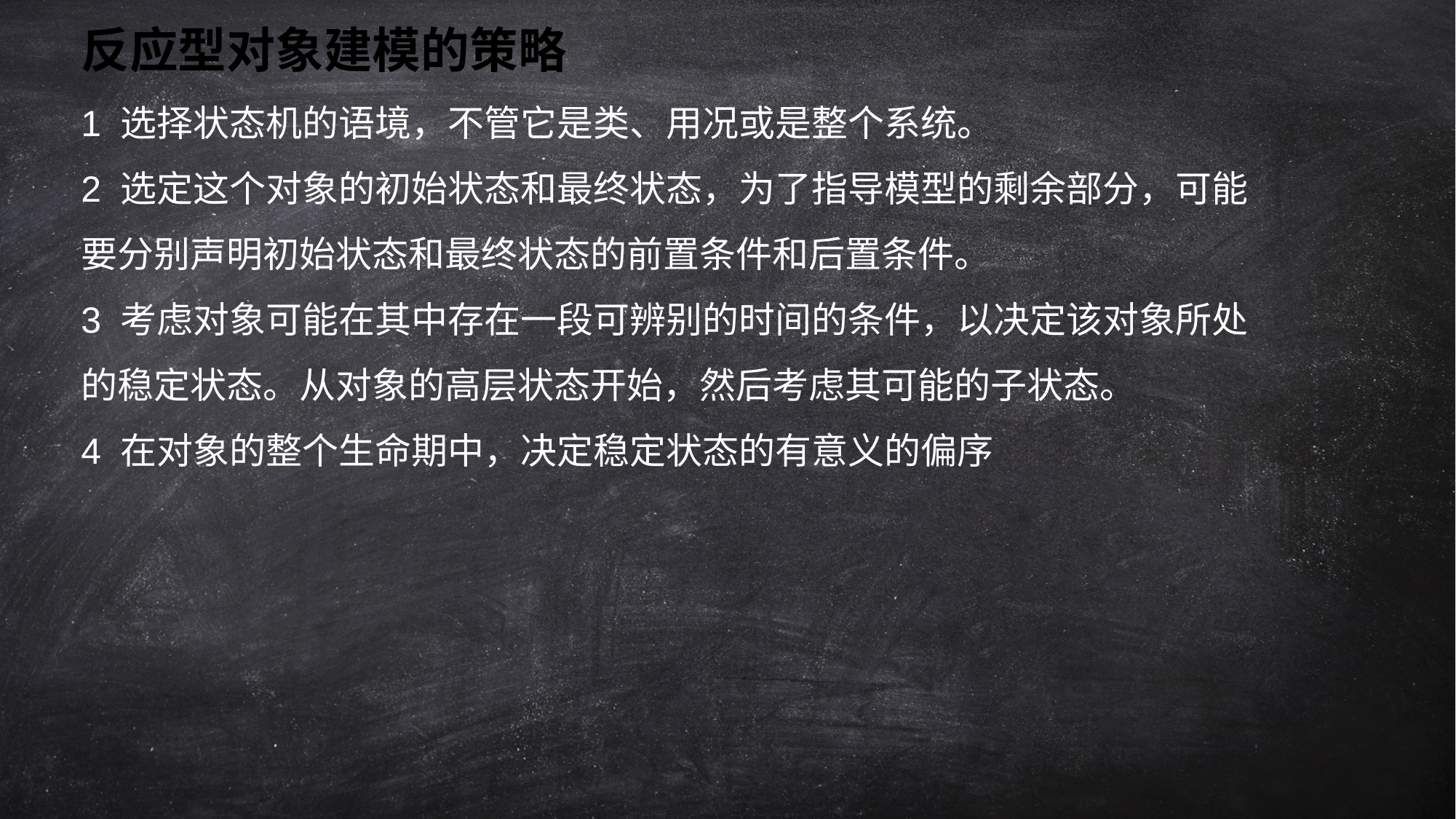

反应型对象建模的策略
1 选择状态机的语境，不管它是类、用况或是整个系统。
2 选定这个对象的初始状态和最终状态，为了指导模型的剩余部分，可能要分别声明初始状态和最终状态的前置条件和后置条件。
3 考虑对象可能在其中存在一段可辨别的时间的条件，以决定该对象所处的稳定状态。从对象的高层状态开始，然后考虑其可能的子状态。
4 在对象的整个生命期中，决定稳定状态的有意义的偏序